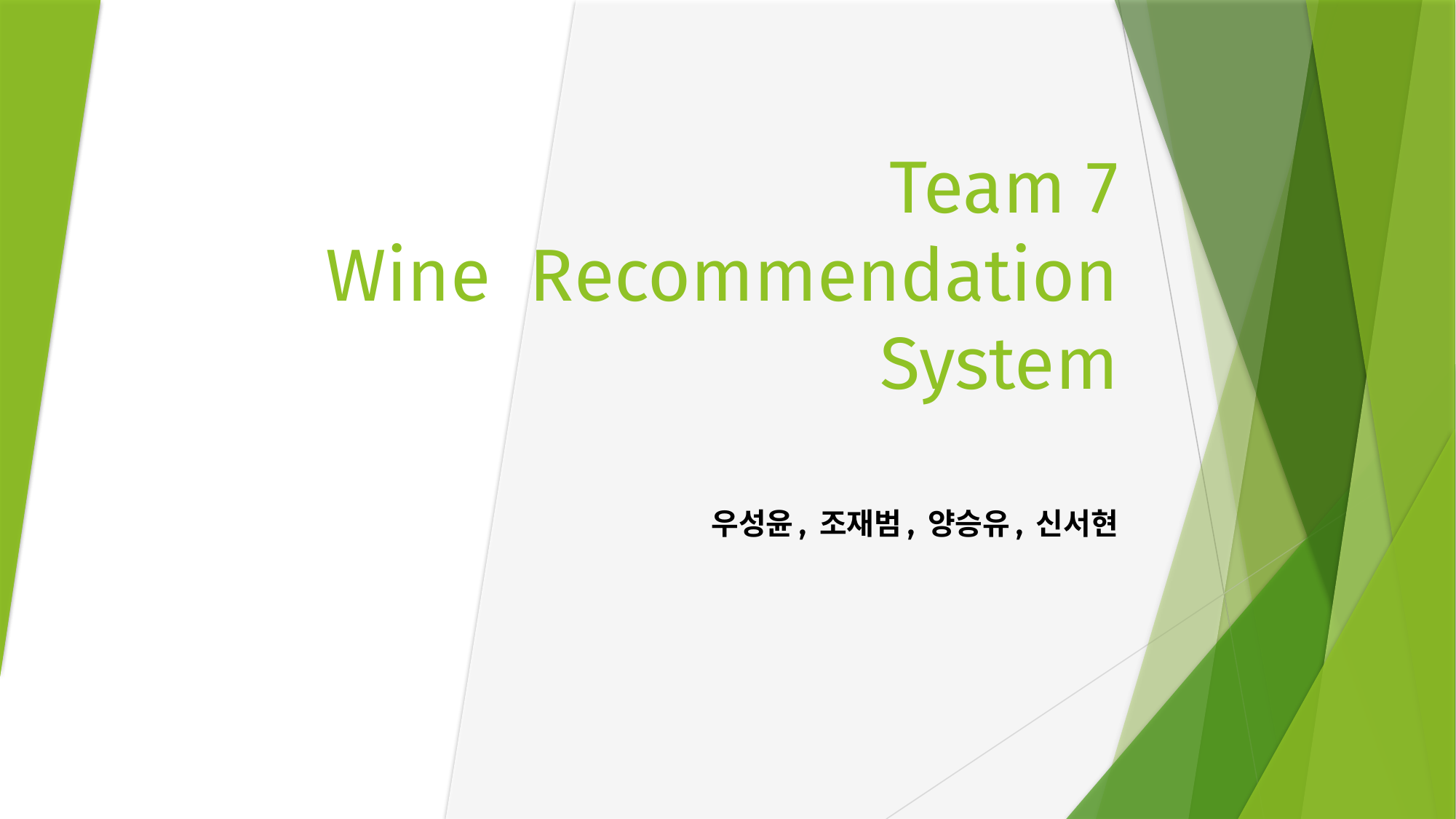

# Team 7 Wine  Recommendation System

우성윤, 조재범, 양승유, 신서현